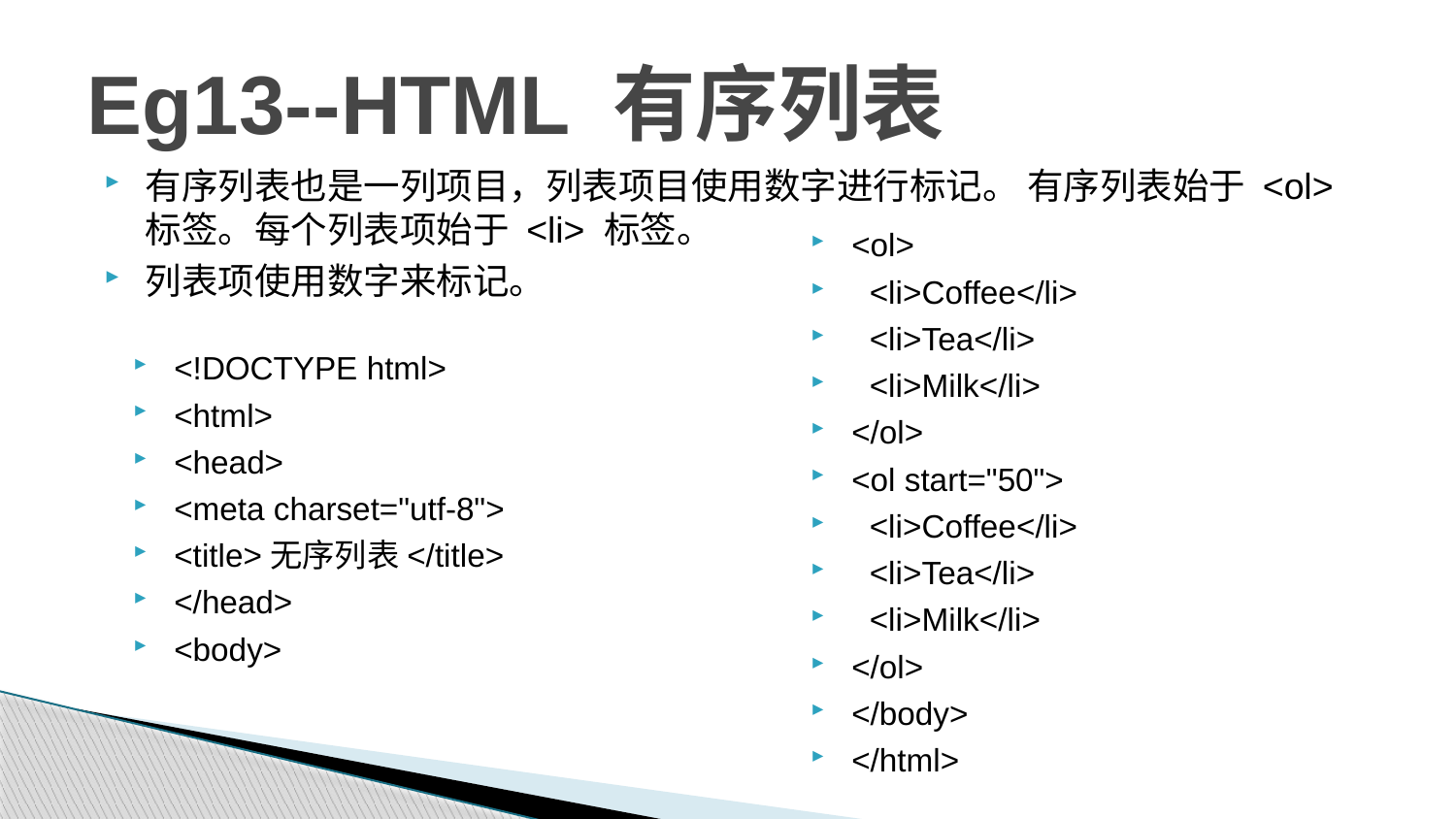

# Eg13--HTML 有序列表
有序列表也是一列项目，列表项目使用数字进行标记。 有序列表始于 <ol> 标签。每个列表项始于 <li> 标签。
列表项使用数字来标记。
<ol>
  <li>Coffee</li>
  <li>Tea</li>
  <li>Milk</li>
</ol>
<ol start="50">
  <li>Coffee</li>
  <li>Tea</li>
  <li>Milk</li>
</ol>
</body>
</html>
<!DOCTYPE html>
<html>
<head>
<meta charset="utf-8">
<title>无序列表</title>
</head>
<body>